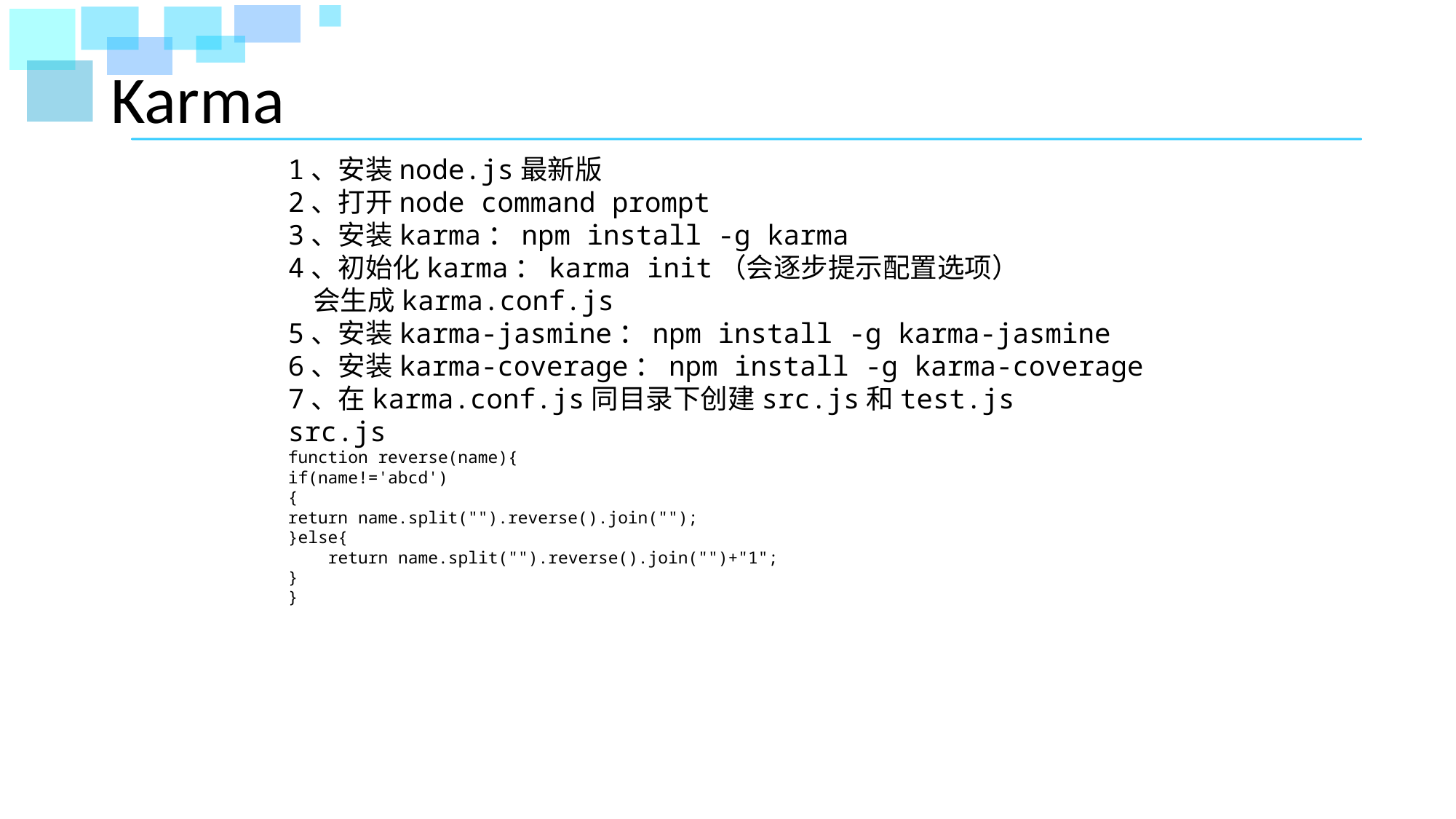

# Karma
1、安装node.js最新版
2、打开node command prompt
3、安装karma：npm install -g karma
4、初始化karma：karma init（会逐步提示配置选项）
   会生成karma.conf.js
5、安装karma-jasmine：npm install -g karma-jasmine
6、安装karma-coverage：npm install -g karma-coverage
7、在karma.conf.js同目录下创建src.js和test.js
src.js
function reverse(name){
if(name!='abcd')
{
return name.split("").reverse().join("");
}else{
    return name.split("").reverse().join("")+"1";
}
}